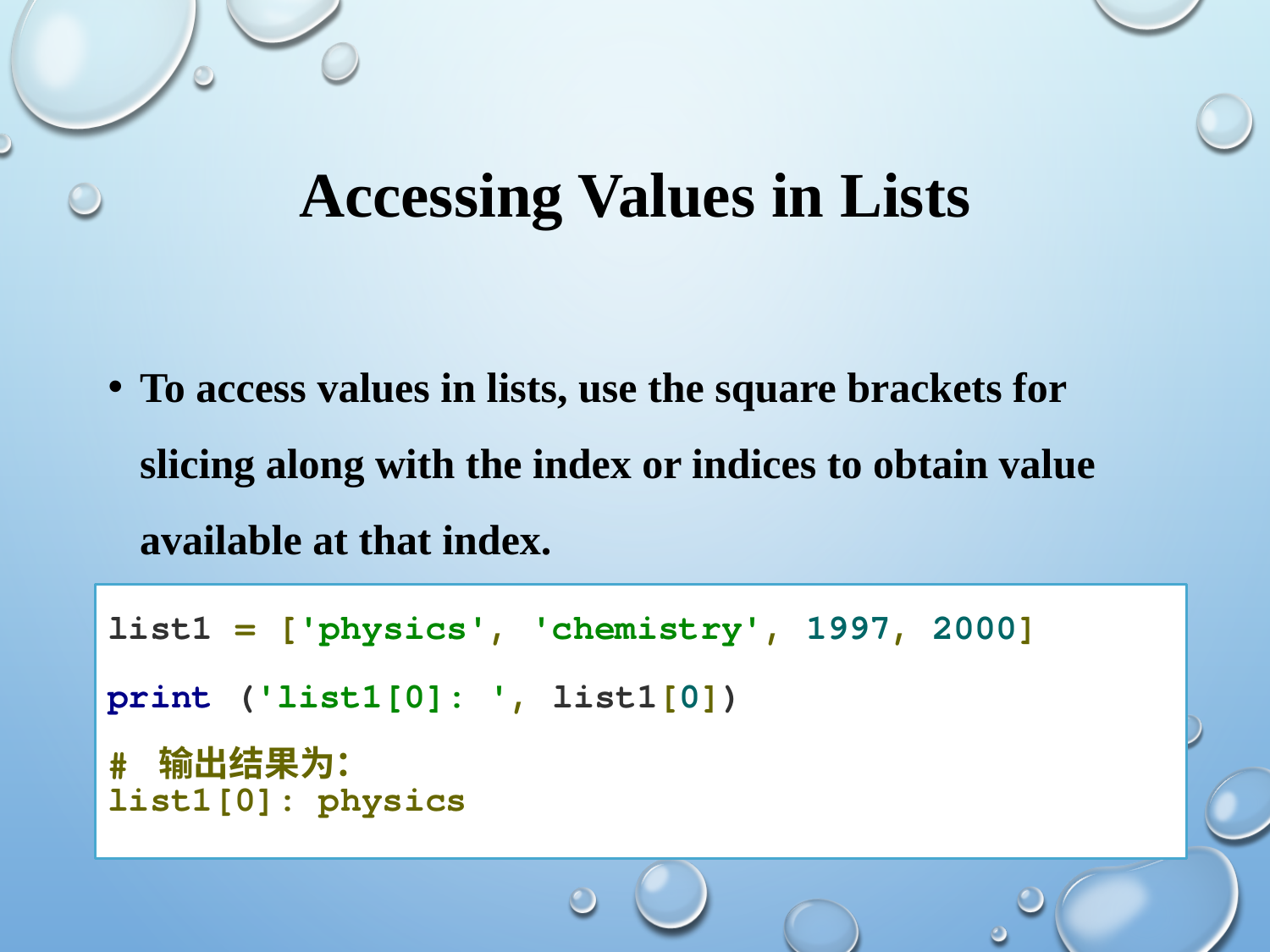

# Accessing Values in Lists
To access values in lists, use the square brackets for slicing along with the index or indices to obtain value available at that index.

list1 = ['physics', 'chemistry', 1997, 2000]

print ('list1[0]: ', list1[0])

# 输出结果为：
list1[0]: physics